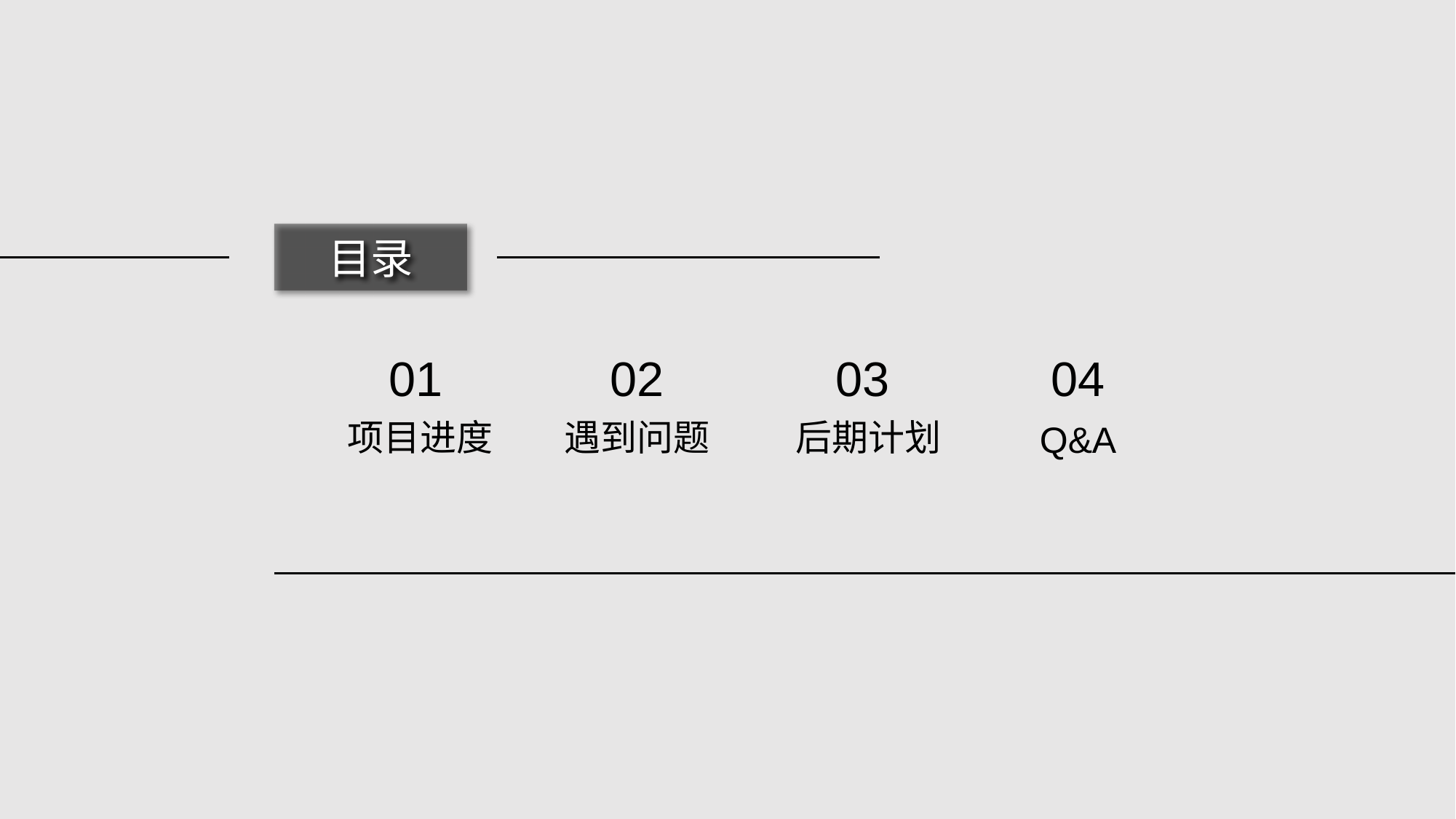

目录
01
项目进度
02
遇到问题
03
后期计划
04
Q&A